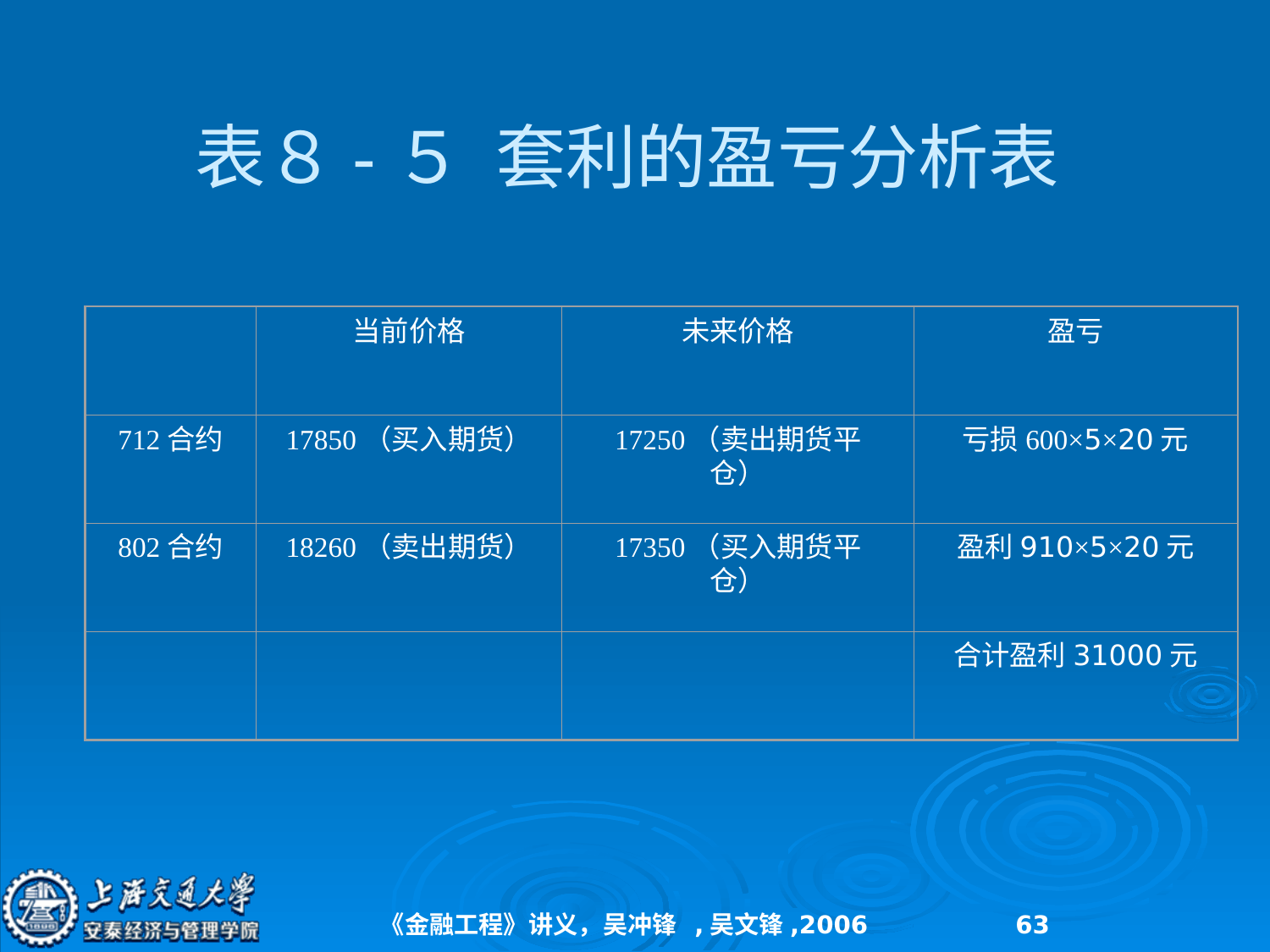

# 表８-５  套利的盈亏分析表

当前价格

未来价格

盈亏

712合约

17850（买入期货）

17250（卖出期货平仓）

亏损600×5×20元

802合约

18260（卖出期货）

17350（买入期货平仓）

盈利910×5×20元

合计盈利31000元